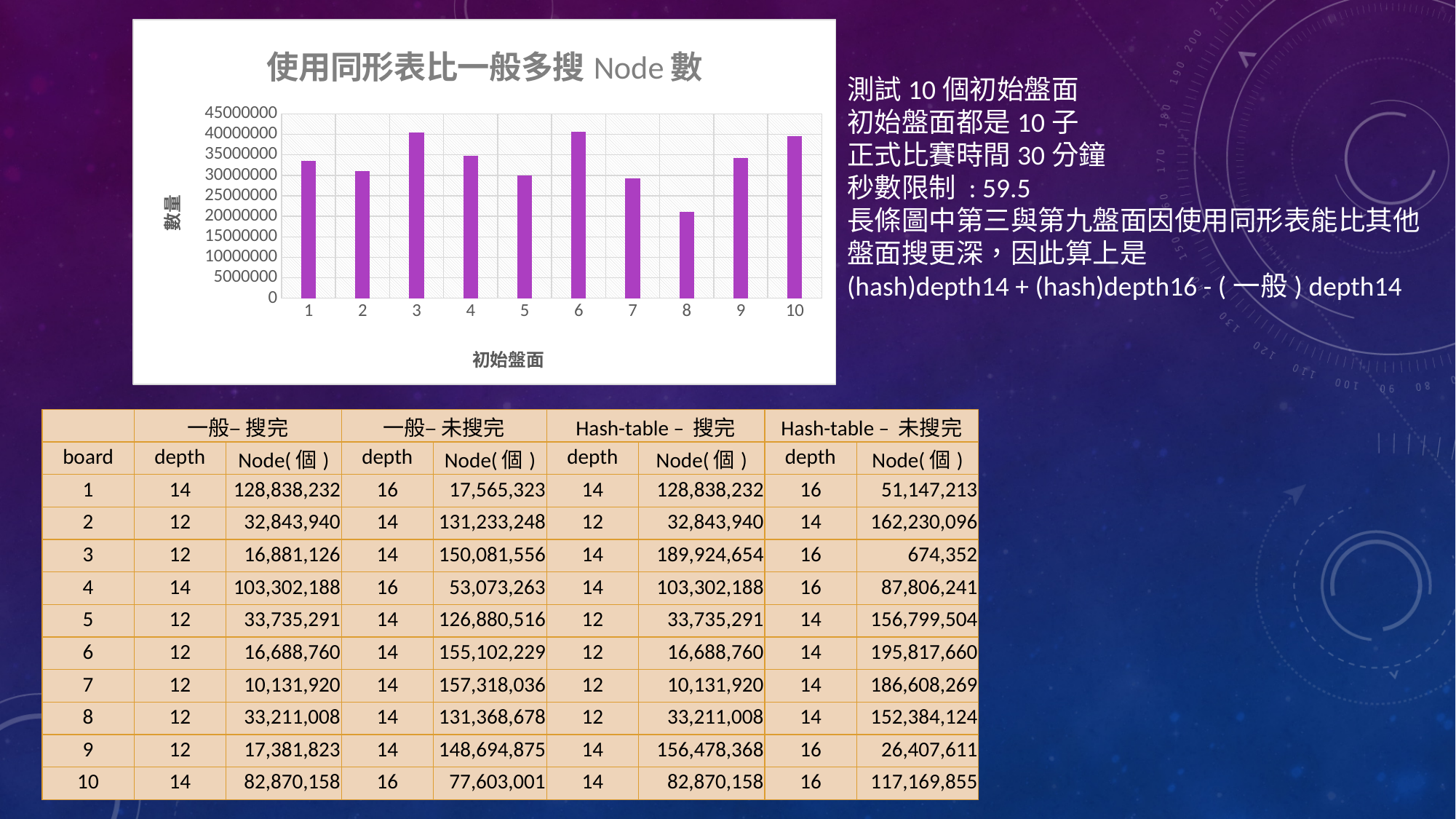

### Chart: 使用同形表比一般多搜Node數

| Category |  |
|---|---|
測試10個初始盤面
初始盤面都是10子
正式比賽時間30分鐘
秒數限制 : 59.5
長條圖中第三與第九盤面因使用同形表能比其他盤面搜更深，因此算上是
(hash)depth14 + (hash)depth16 - (一般) depth14
|  | 一般– 搜完 |  | 一般– 未搜完 |  | Hash-table – 搜完 |  | Hash-table – 未搜完 |  |
| --- | --- | --- | --- | --- | --- | --- | --- | --- |
| board | depth | Node(個) | depth | Node(個) | depth | Node(個) | depth | Node(個) |
| 1 | 14 | 128,838,232 | 16 | 17,565,323 | 14 | 128,838,232 | 16 | 51,147,213 |
| 2 | 12 | 32,843,940 | 14 | 131,233,248 | 12 | 32,843,940 | 14 | 162,230,096 |
| 3 | 12 | 16,881,126 | 14 | 150,081,556 | 14 | 189,924,654 | 16 | 674,352 |
| 4 | 14 | 103,302,188 | 16 | 53,073,263 | 14 | 103,302,188 | 16 | 87,806,241 |
| 5 | 12 | 33,735,291 | 14 | 126,880,516 | 12 | 33,735,291 | 14 | 156,799,504 |
| 6 | 12 | 16,688,760 | 14 | 155,102,229 | 12 | 16,688,760 | 14 | 195,817,660 |
| 7 | 12 | 10,131,920 | 14 | 157,318,036 | 12 | 10,131,920 | 14 | 186,608,269 |
| 8 | 12 | 33,211,008 | 14 | 131,368,678 | 12 | 33,211,008 | 14 | 152,384,124 |
| 9 | 12 | 17,381,823 | 14 | 148,694,875 | 14 | 156,478,368 | 16 | 26,407,611 |
| 10 | 14 | 82,870,158 | 16 | 77,603,001 | 14 | 82,870,158 | 16 | 117,169,855 |